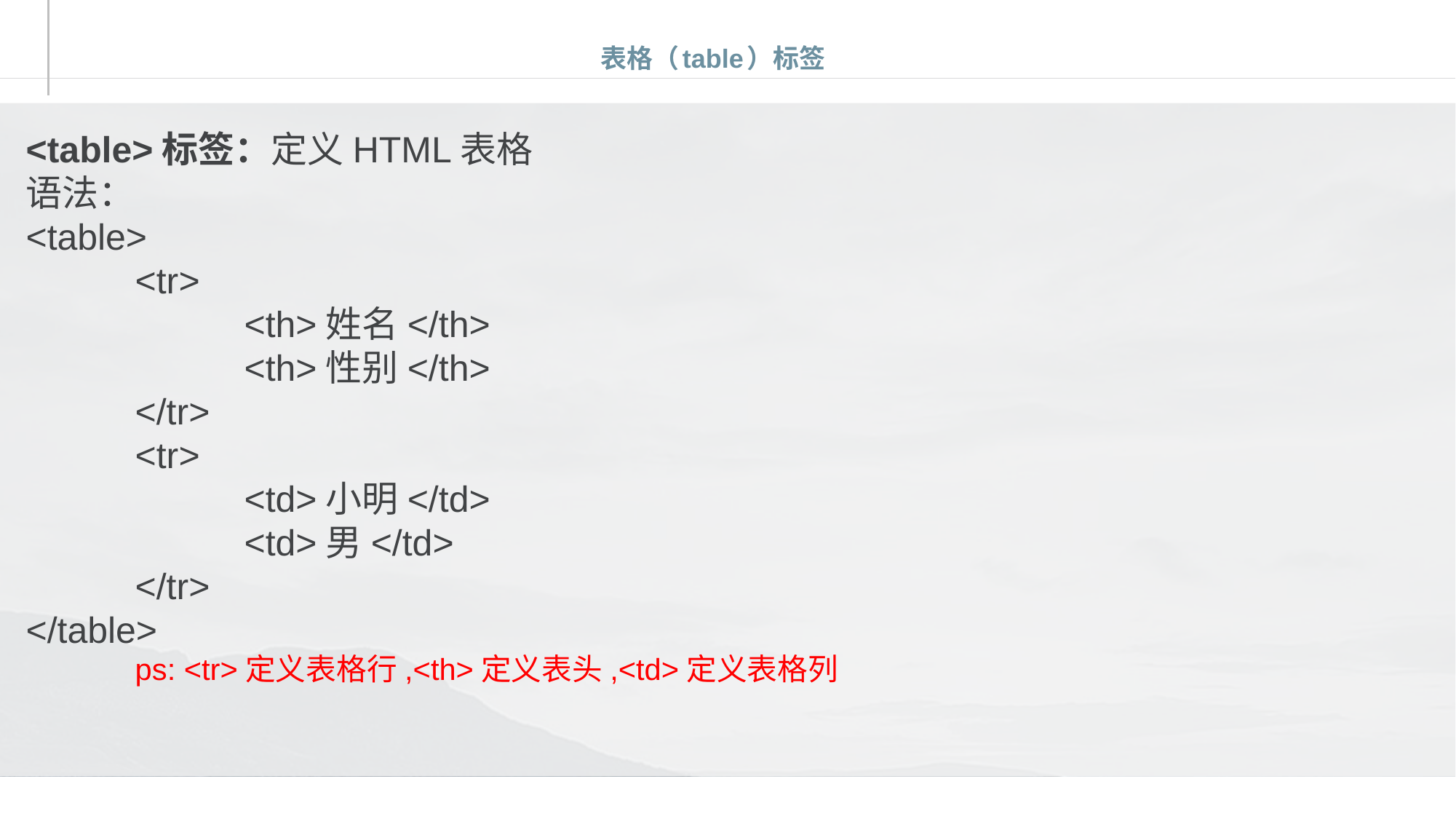

# 表格（table）标签
<table>标签：定义HTML表格
语法：
<table>
	<tr>
		<th>姓名</th>
		<th>性别</th>
	</tr>
	<tr>
		<td>小明</td>
		<td>男</td>
	</tr>
</table>
	ps: <tr>定义表格行,<th>定义表头,<td>定义表格列